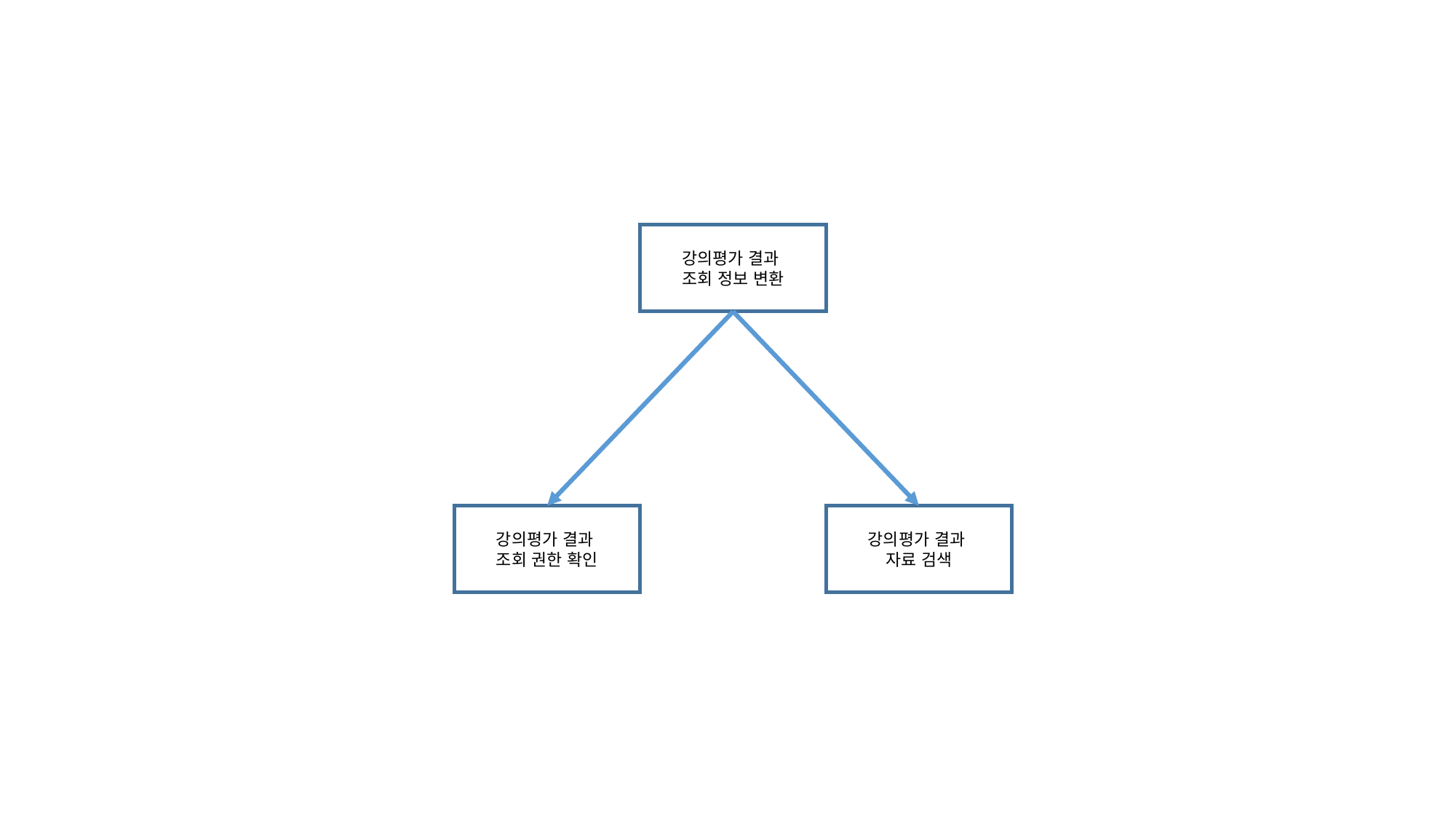

강의평가 결과
조회 정보 변환
강의평가 결과
자료 검색
강의평가 결과
조회 권한 확인